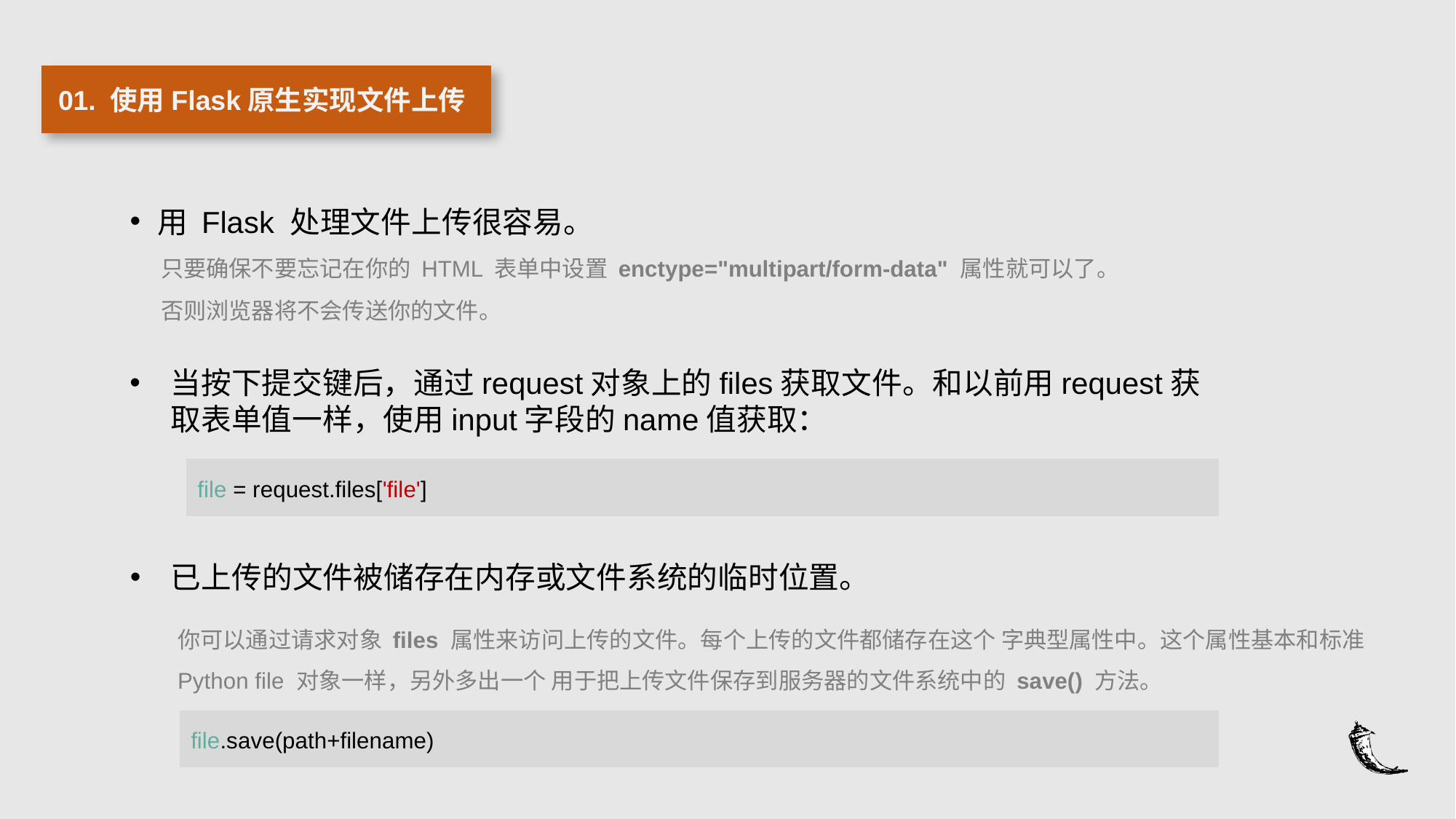

01. 使用Flask原生实现文件上传
用 Flask 处理文件上传很容易。
     只要确保不要忘记在你的 HTML 表单中设置 enctype="multipart/form-data" 属性就可以了。
     否则浏览器将不会传送你的文件。
当按下提交键后，通过request对象上的files获取文件。和以前用request获取表单值一样，使用input字段的name值获取：
| file = request.files['file'] |
| --- |
已上传的文件被储存在内存或文件系统的临时位置。
你可以通过请求对象 files 属性来访问上传的文件。每个上传的文件都储存在这个 字典型属性中。这个属性基本和标准 Python file 对象一样，另外多出一个 用于把上传文件保存到服务器的文件系统中的 save() 方法。
| file.save(path+filename) |
| --- |